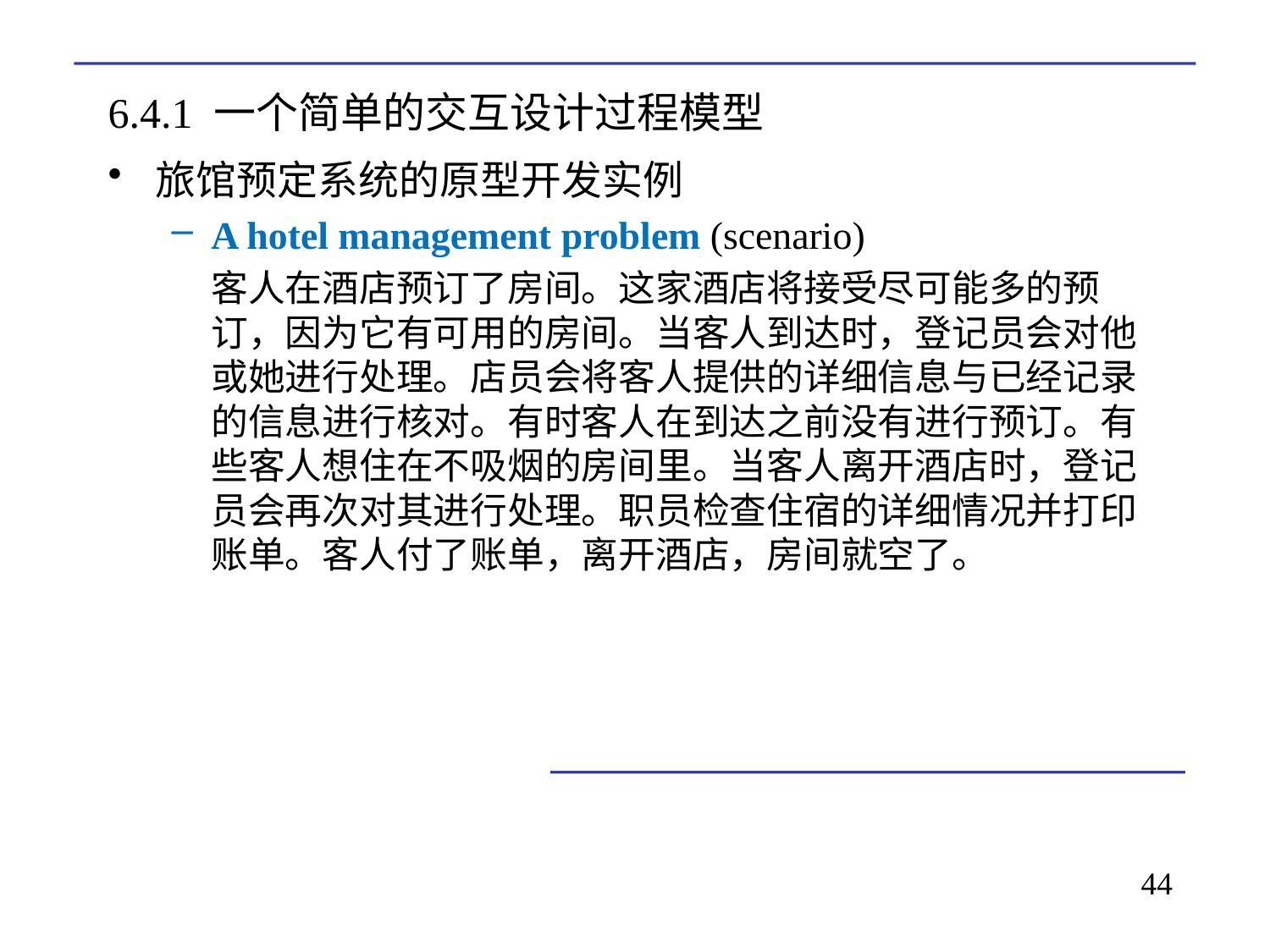

# 6.4.1 一个简单的交互设计过程模型
旅馆预定系统的原型开发实例
A hotel management problem (scenario)
	客人在酒店预订了房间。这家酒店将接受尽可能多的预订，因为它有可用的房间。当客人到达时，登记员会对他或她进行处理。店员会将客人提供的详细信息与已经记录的信息进行核对。有时客人在到达之前没有进行预订。有些客人想住在不吸烟的房间里。当客人离开酒店时，登记员会再次对其进行处理。职员检查住宿的详细情况并打印账单。客人付了账单，离开酒店，房间就空了。
44